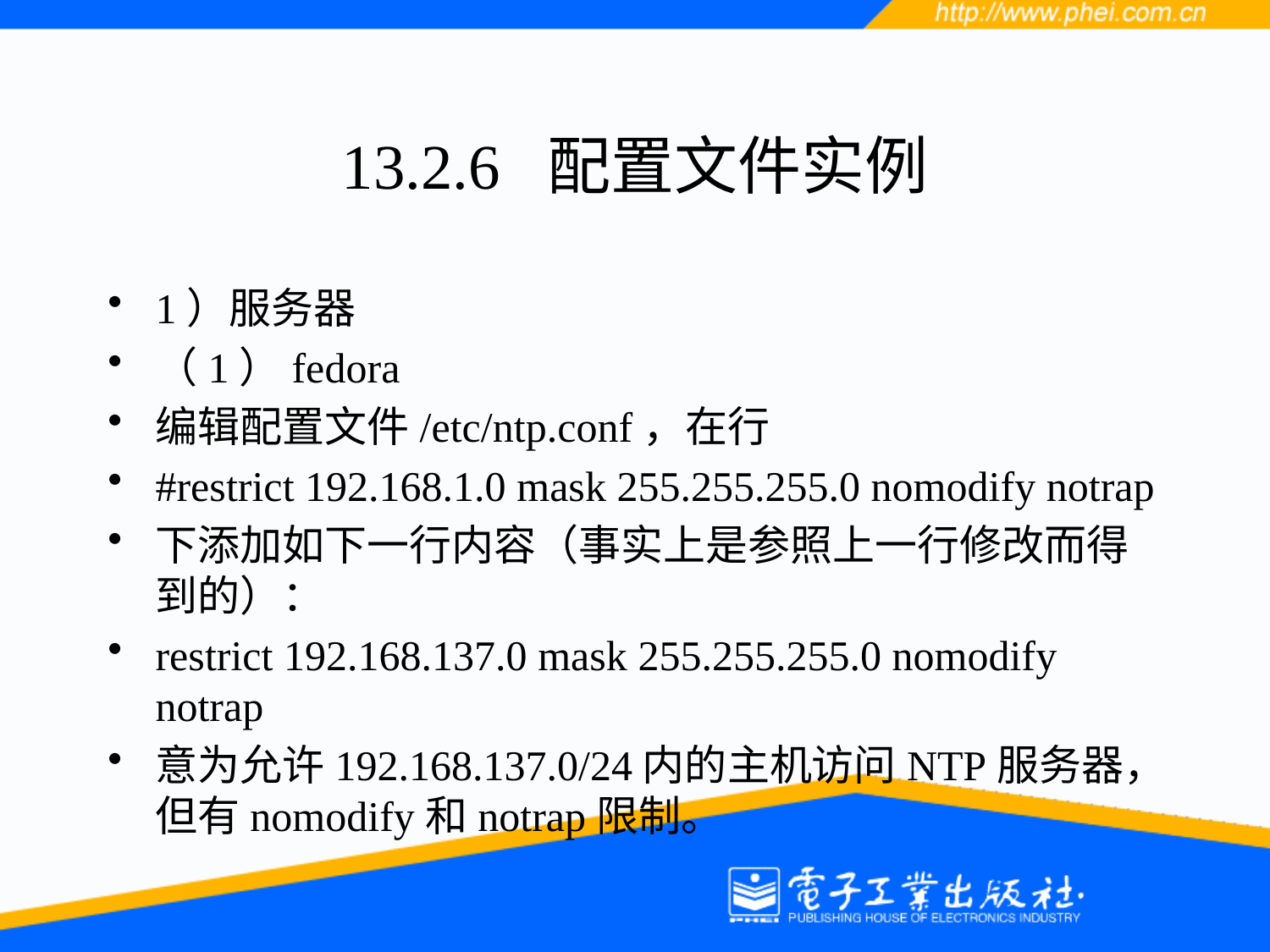

# 13.2.6  配置文件实例
1）服务器
（1）fedora
编辑配置文件/etc/ntp.conf，在行
#restrict 192.168.1.0 mask 255.255.255.0 nomodify notrap
下添加如下一行内容（事实上是参照上一行修改而得到的）：
restrict 192.168.137.0 mask 255.255.255.0 nomodify notrap
意为允许192.168.137.0/24内的主机访问NTP服务器，但有nomodify和notrap限制。